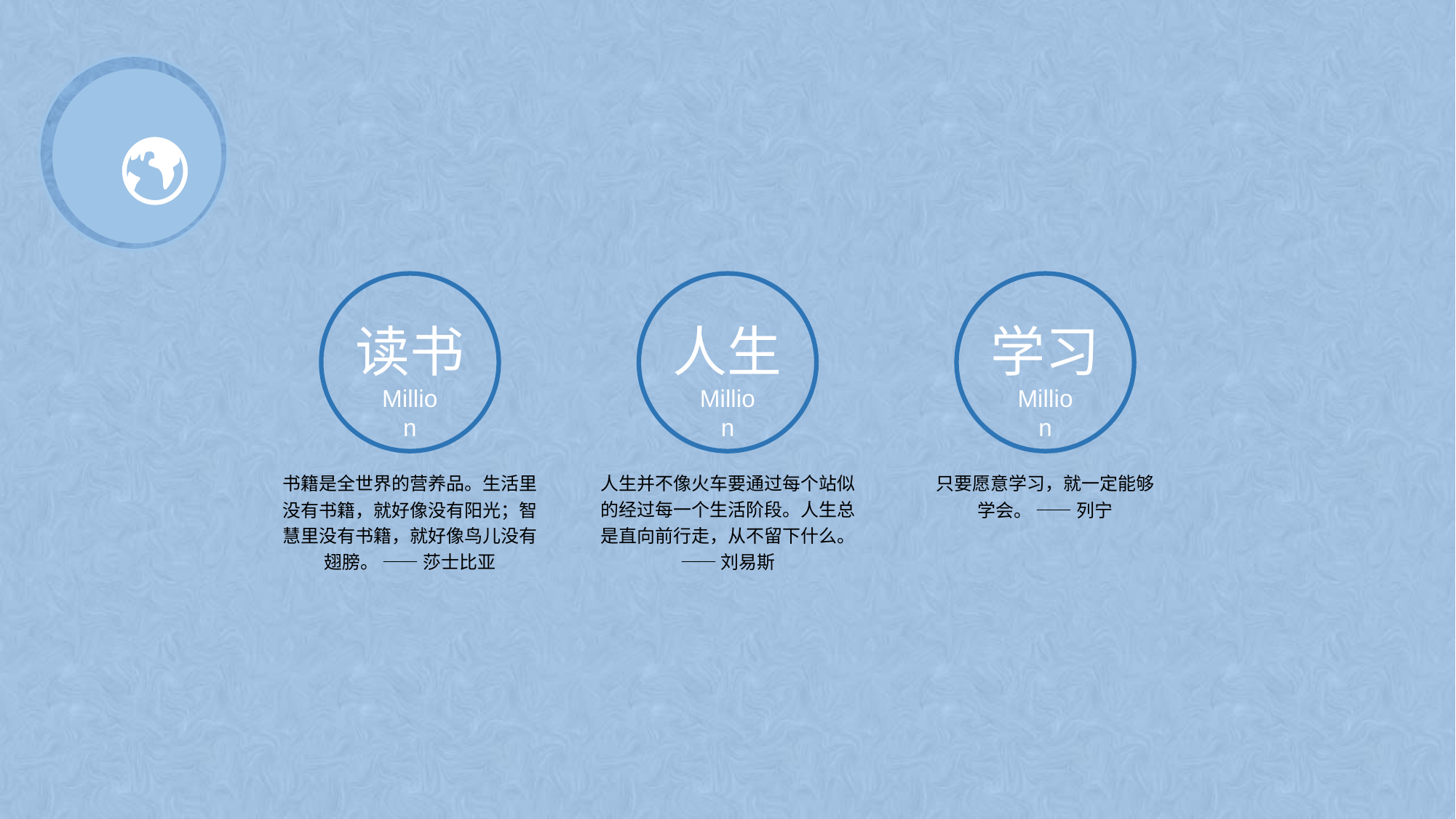

读书
人生
学习
Million
Million
Million
人生并不像火车要通过每个站似的经过每一个生活阶段。人生总是直向前行走，从不留下什么。 —— 刘易斯
书籍是全世界的营养品。生活里没有书籍，就好像没有阳光；智慧里没有书籍，就好像鸟儿没有翅膀。 —— 莎士比亚
只要愿意学习，就一定能够学会。 —— 列宁